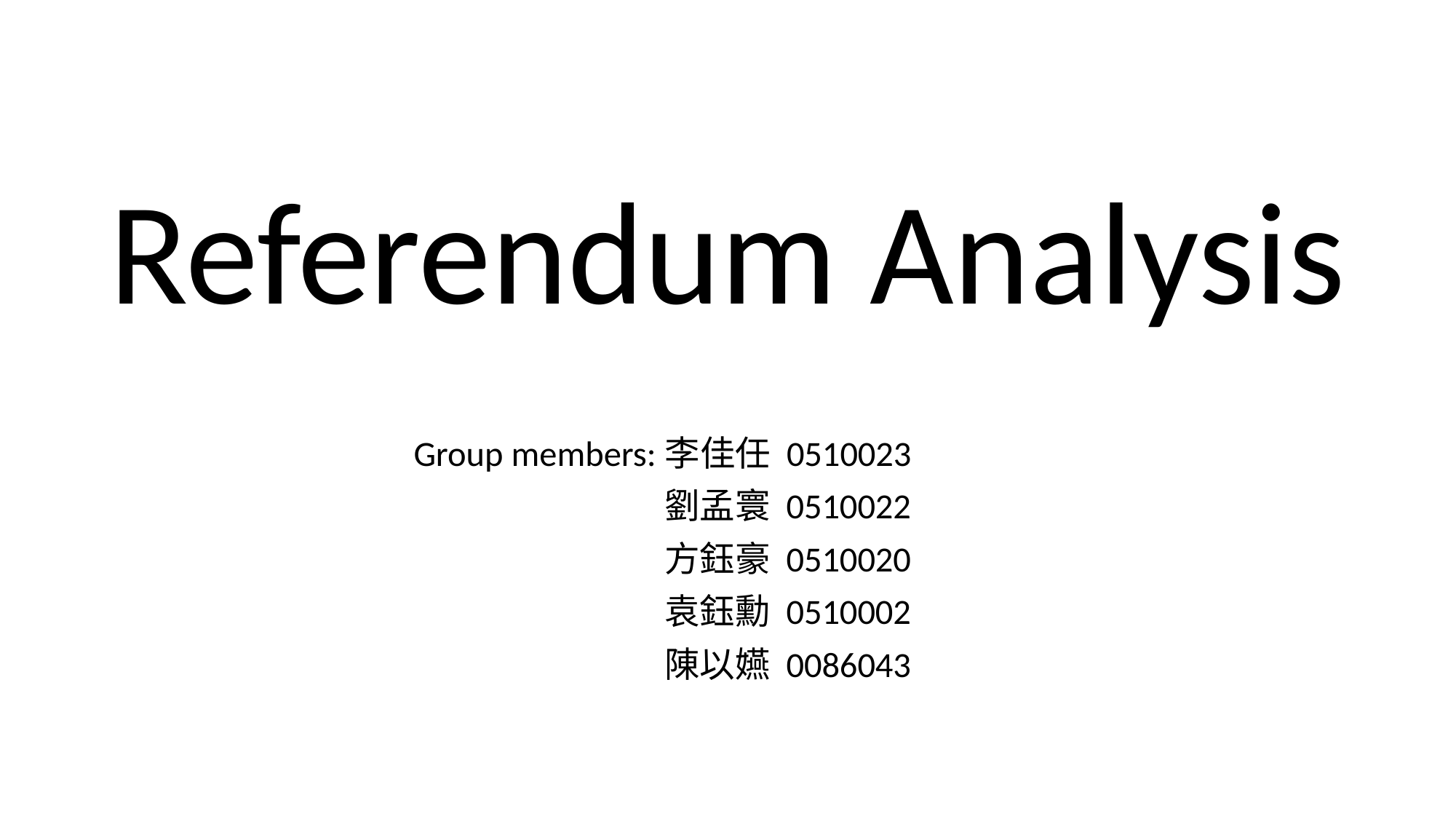

# Referendum Analysis
Group members:李佳任 0510023
                               劉孟寰 0510022
                               方鈺豪 0510020
                               袁鈺勳 0510002
                               陳以嬿 0086043